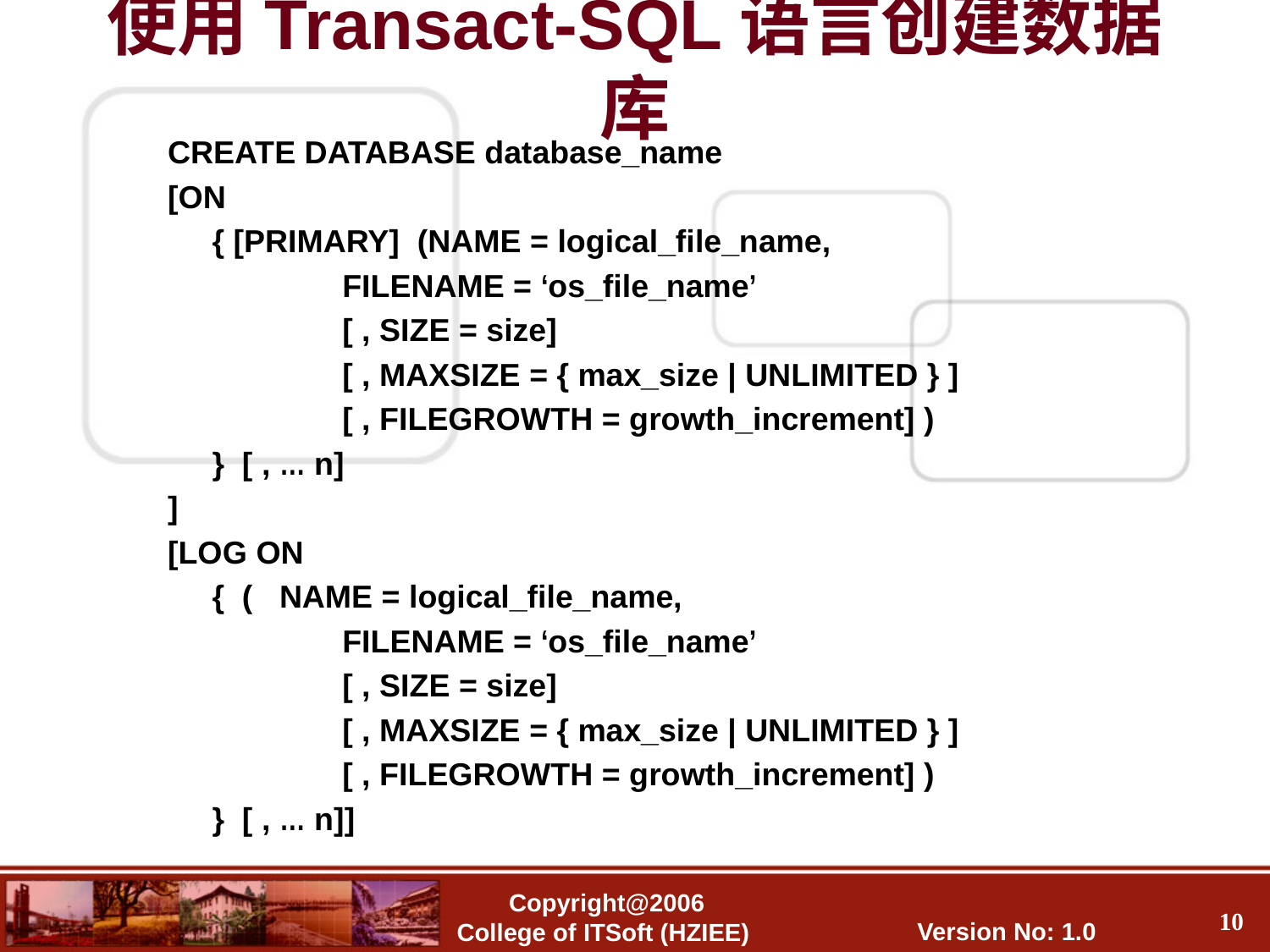

使用Transact-SQL语言创建数据库
CREATE DATABASE database_name
[ON
     { [PRIMARY]  (NAME = logical_file_name,
      	FILENAME = ‘os_file_name’
		[ , SIZE = size]
		[ , MAXSIZE = { max_size | UNLIMITED } ]
		[ , FILEGROWTH = growth_increment] )
     }  [ , … n]
]
[LOG ON
     {  (   NAME = logical_file_name,
      	FILENAME = ‘os_file_name’
		[ , SIZE = size]
		[ , MAXSIZE = { max_size | UNLIMITED } ]
		[ , FILEGROWTH = growth_increment] )
     }  [ , … n]]